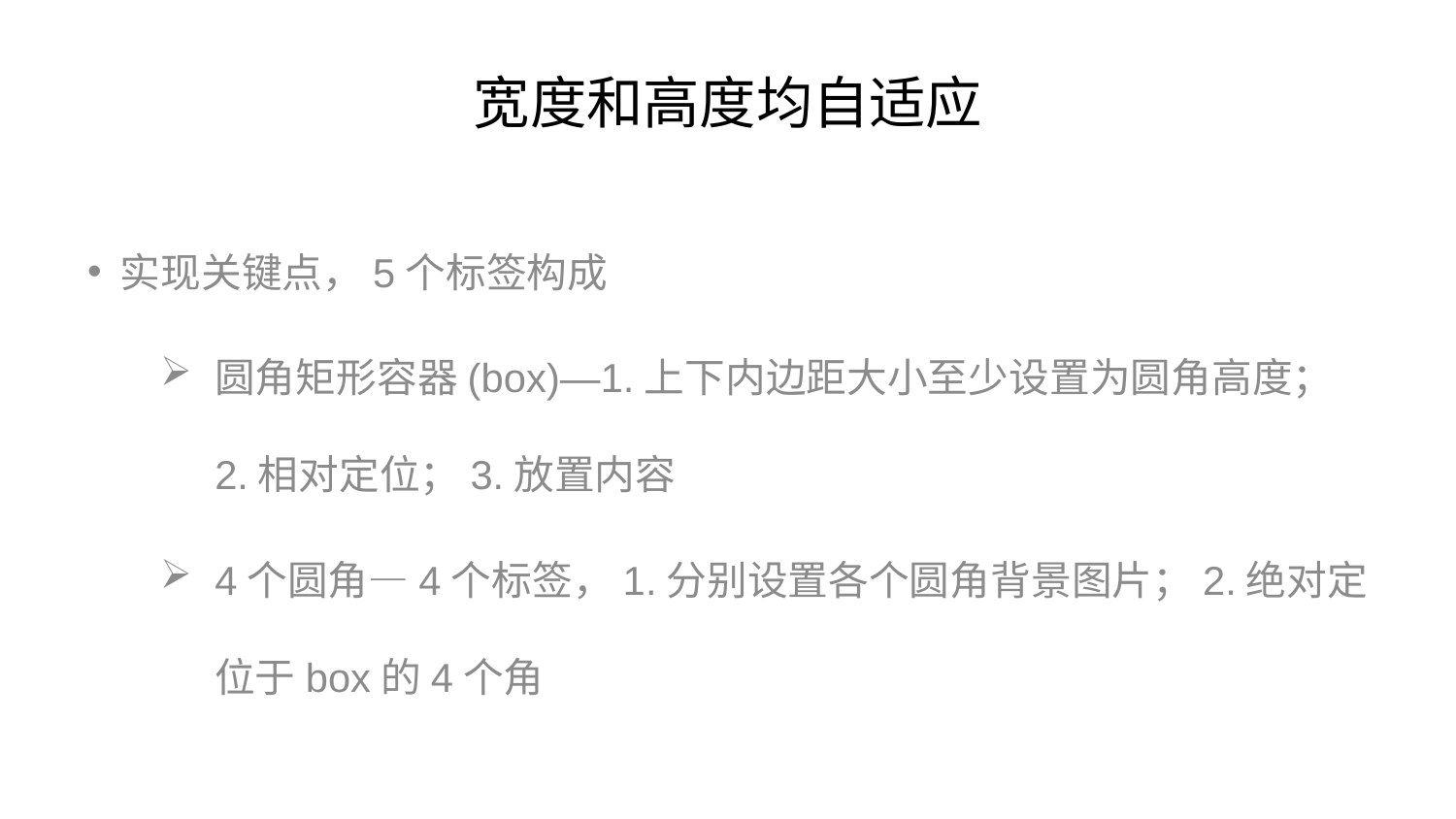

宽度和高度均自适应
 实现关键点，5个标签构成
圆角矩形容器(box)—1.上下内边距大小至少设置为圆角高度；2.相对定位；3.放置内容
4个圆角—4个标签，1.分别设置各个圆角背景图片；2.绝对定位于box的4个角